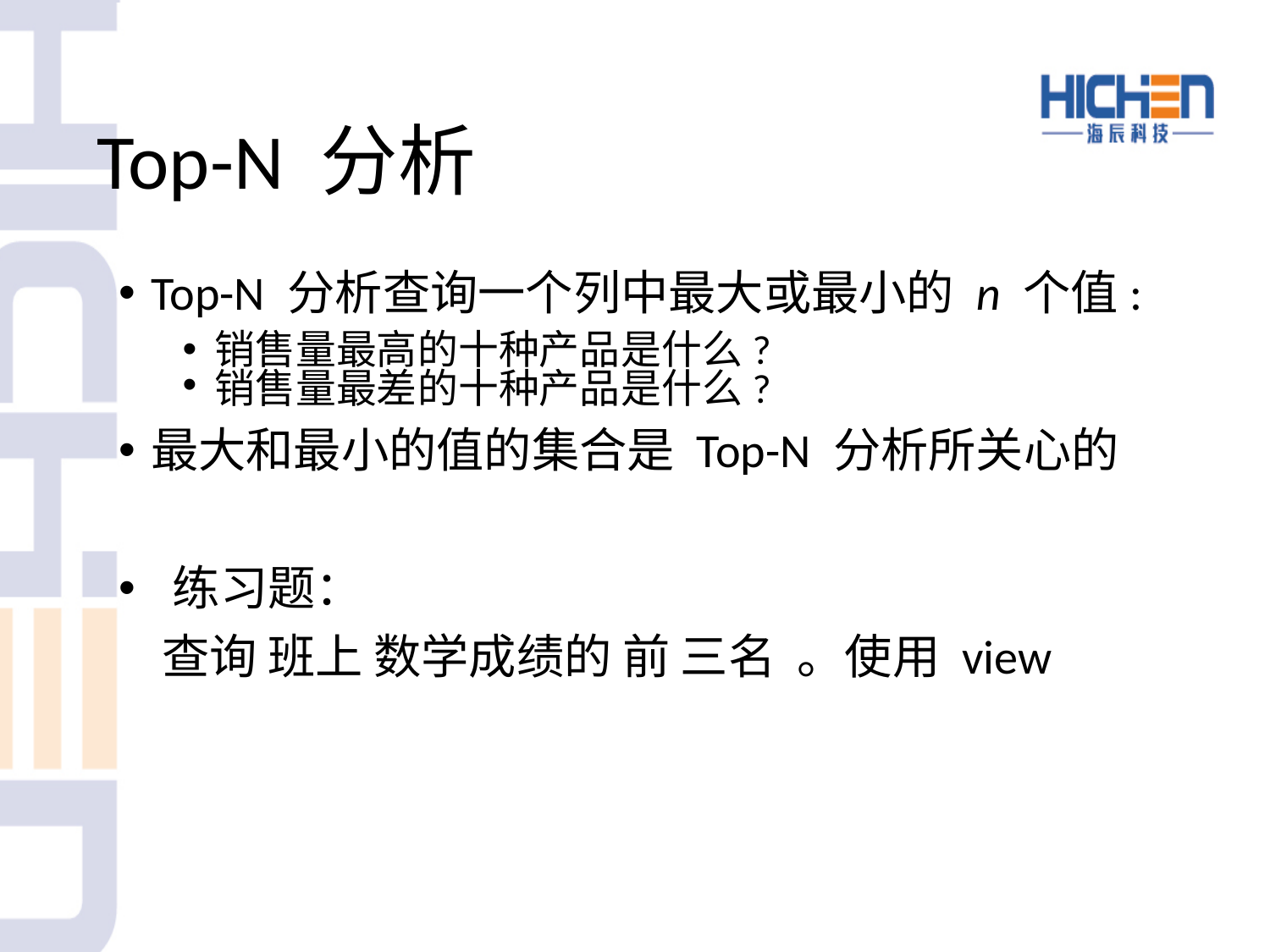

# Top-N 分析
Top-N 分析查询一个列中最大或最小的 n 个值:
销售量最高的十种产品是什么?
销售量最差的十种产品是什么?
最大和最小的值的集合是 Top-N 分析所关心的

 练习题：
   查询 班上 数学成绩的 前 三名  。使用 view